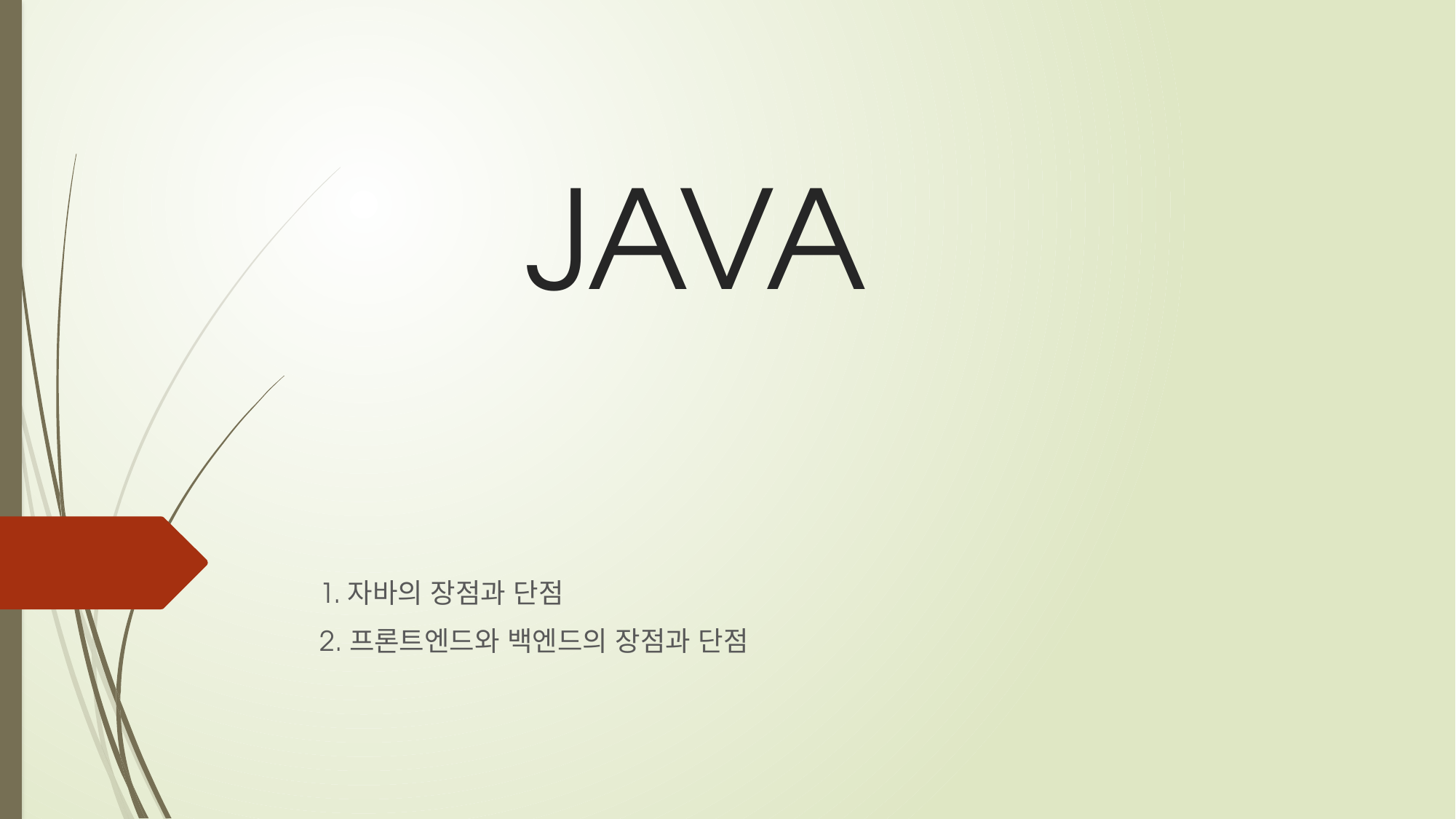

# JAVA
1.자바의 장점과 단점
2.프론트엔드와 백엔드의 장점과 단점